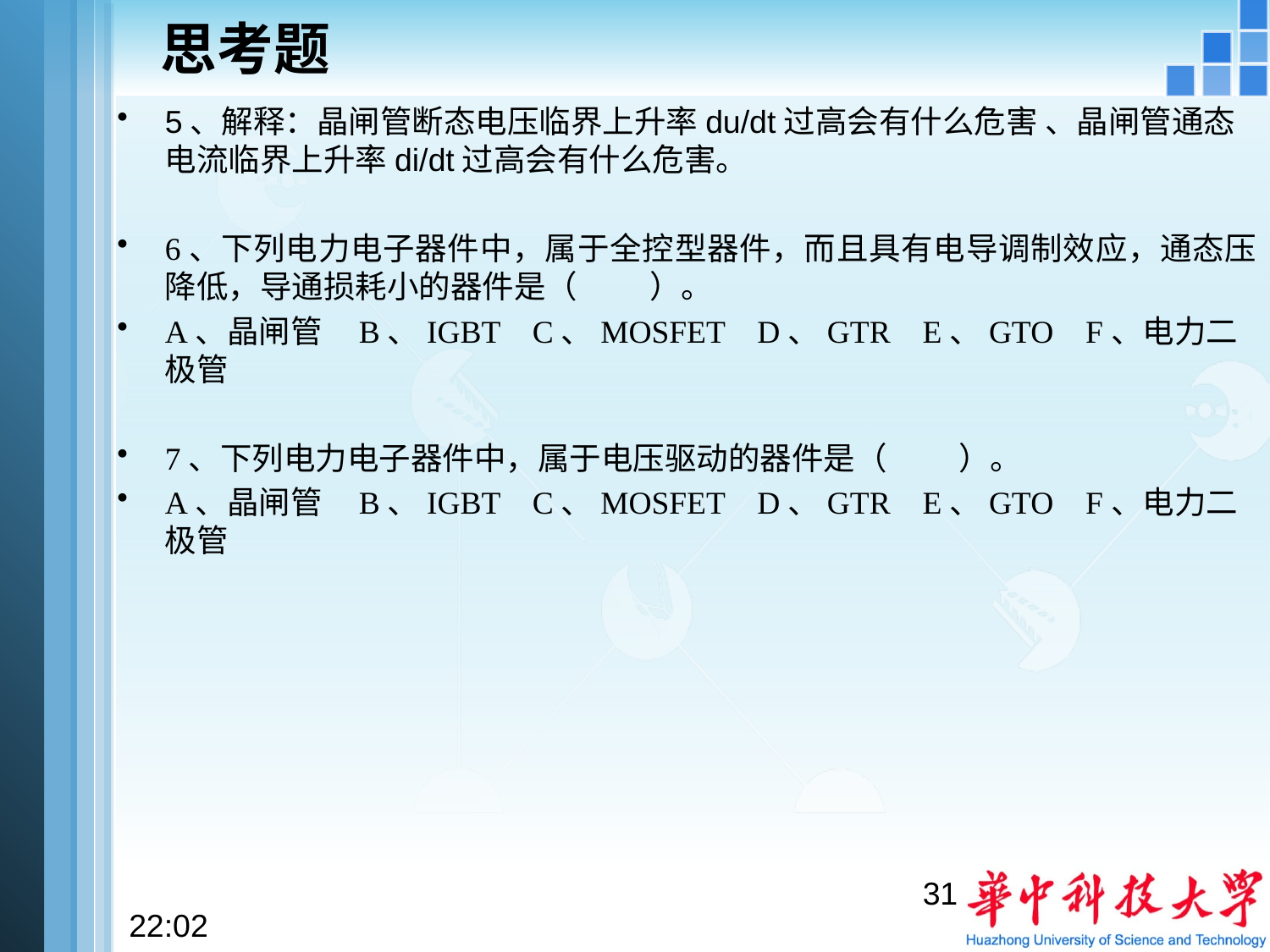

# 思考题
5、解释：晶闸管断态电压临界上升率du/dt过高会有什么危害 、晶闸管通态电流临界上升率di/dt过高会有什么危害。

6、下列电力电子器件中，属于全控型器件，而且具有电导调制效应，通态压降低，导通损耗小的器件是（          ）。
A、晶闸管    B、IGBT    C、MOSFET    D、GTR    E、GTO    F、电力二极管

7、下列电力电子器件中，属于电压驱动的器件是（          ）。
A、晶闸管    B、IGBT    C、MOSFET    D、GTR    E、GTO    F、电力二极管

31
22:02